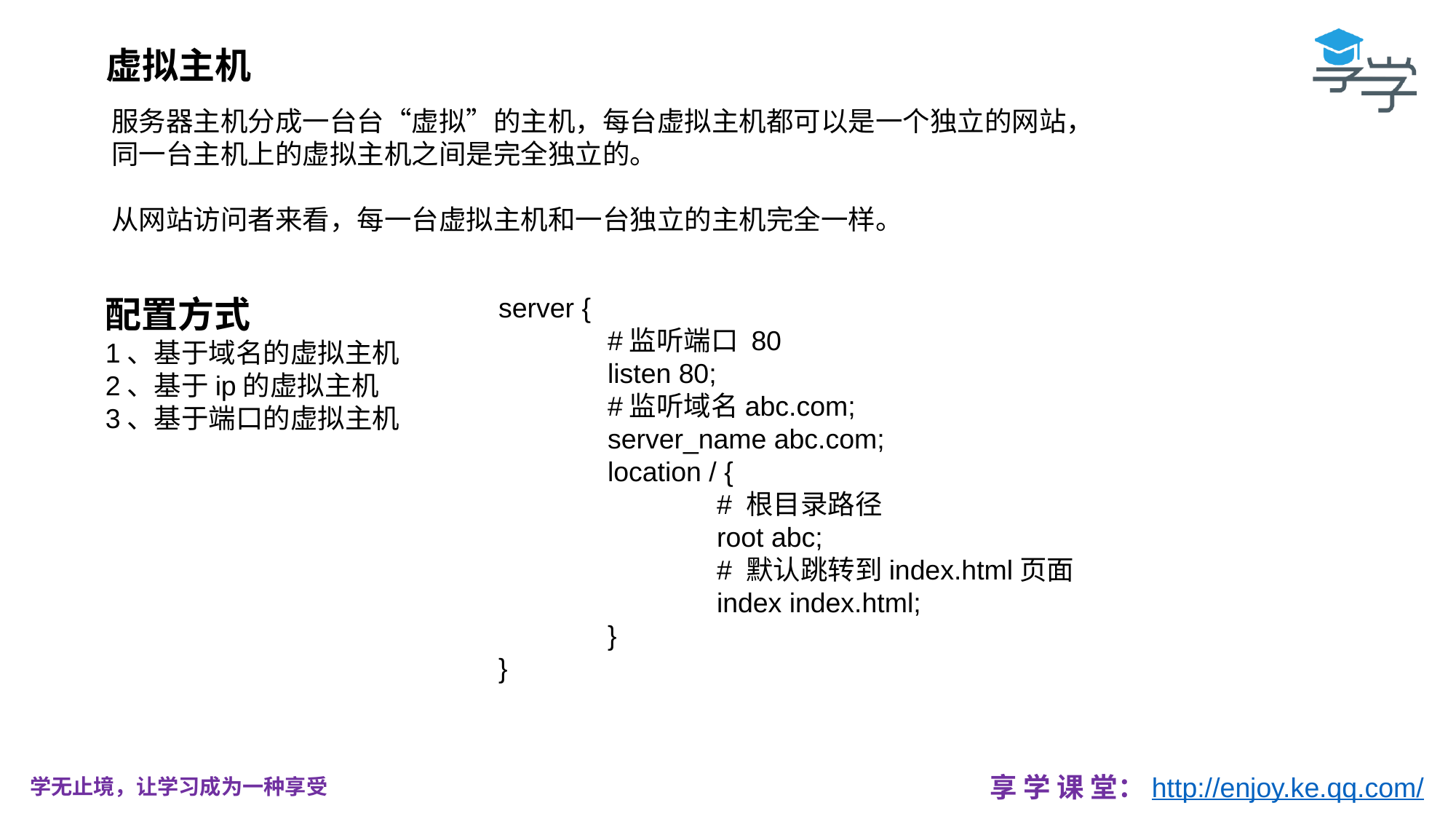

虚拟主机
服务器主机分成一台台“虚拟”的主机，每台虚拟主机都可以是一个独立的网站，
同一台主机上的虚拟主机之间是完全独立的。

从网站访问者来看，每一台虚拟主机和一台独立的主机完全一样。
server {
	#监听端口 80
	listen 80;
	#监听域名abc.com;
	server_name abc.com;
	location / {
		# 根目录路径
		root abc;
		# 默认跳转到index.html页面
		index index.html;
	}
}
配置方式
1、基于域名的虚拟主机
2、基于ip的虚拟主机
3、基于端口的虚拟主机